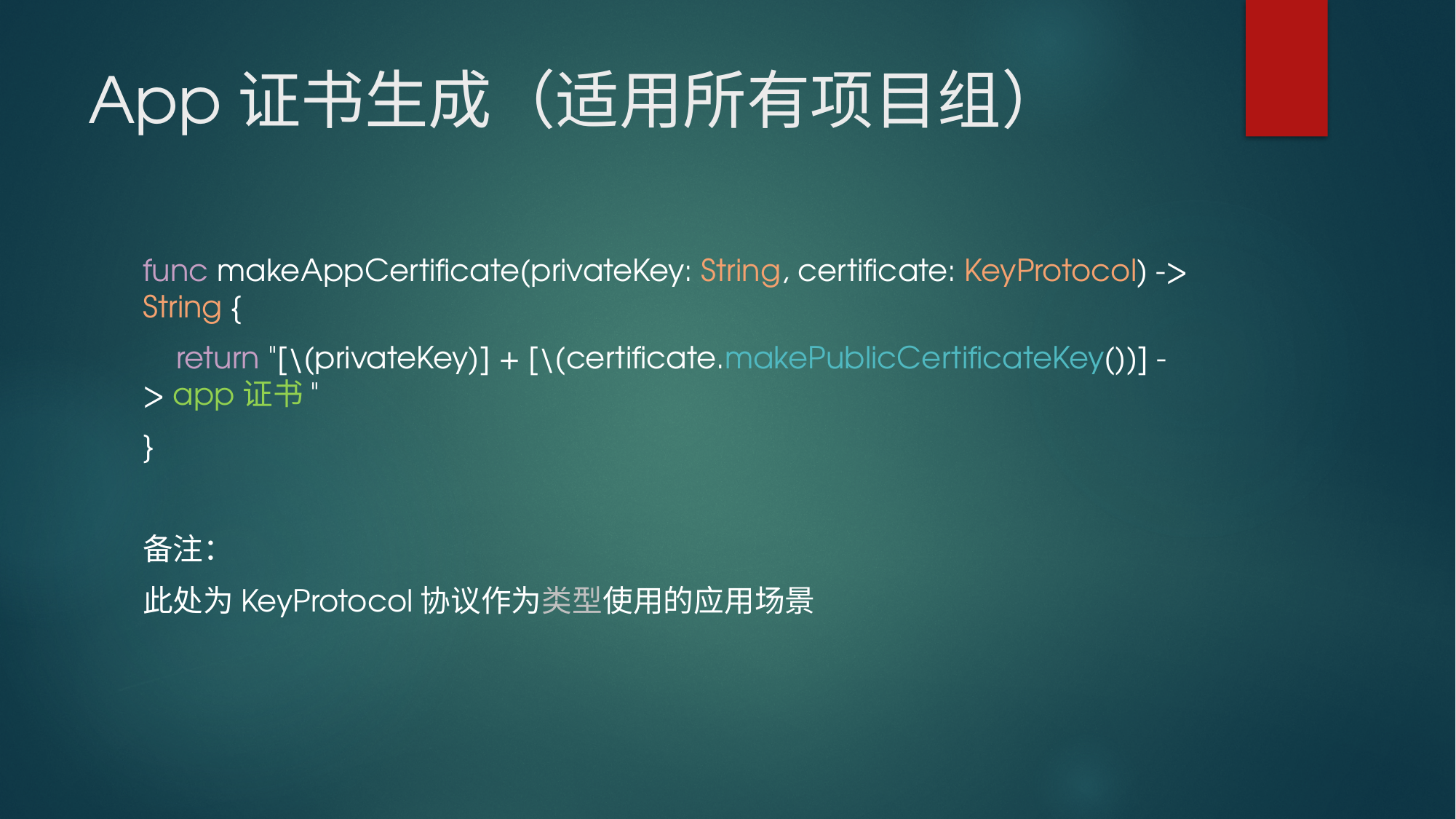

# App证书生成（适用所有项目组）
func makeAppCertificate(privateKey: String, certificate: KeyProtocol) -> String {
    return "[\(privateKey)] + [\(certificate.makePublicCertificateKey())] -> app证书"
}

备注：
此处为KeyProtocol协议作为类型使用的应用场景